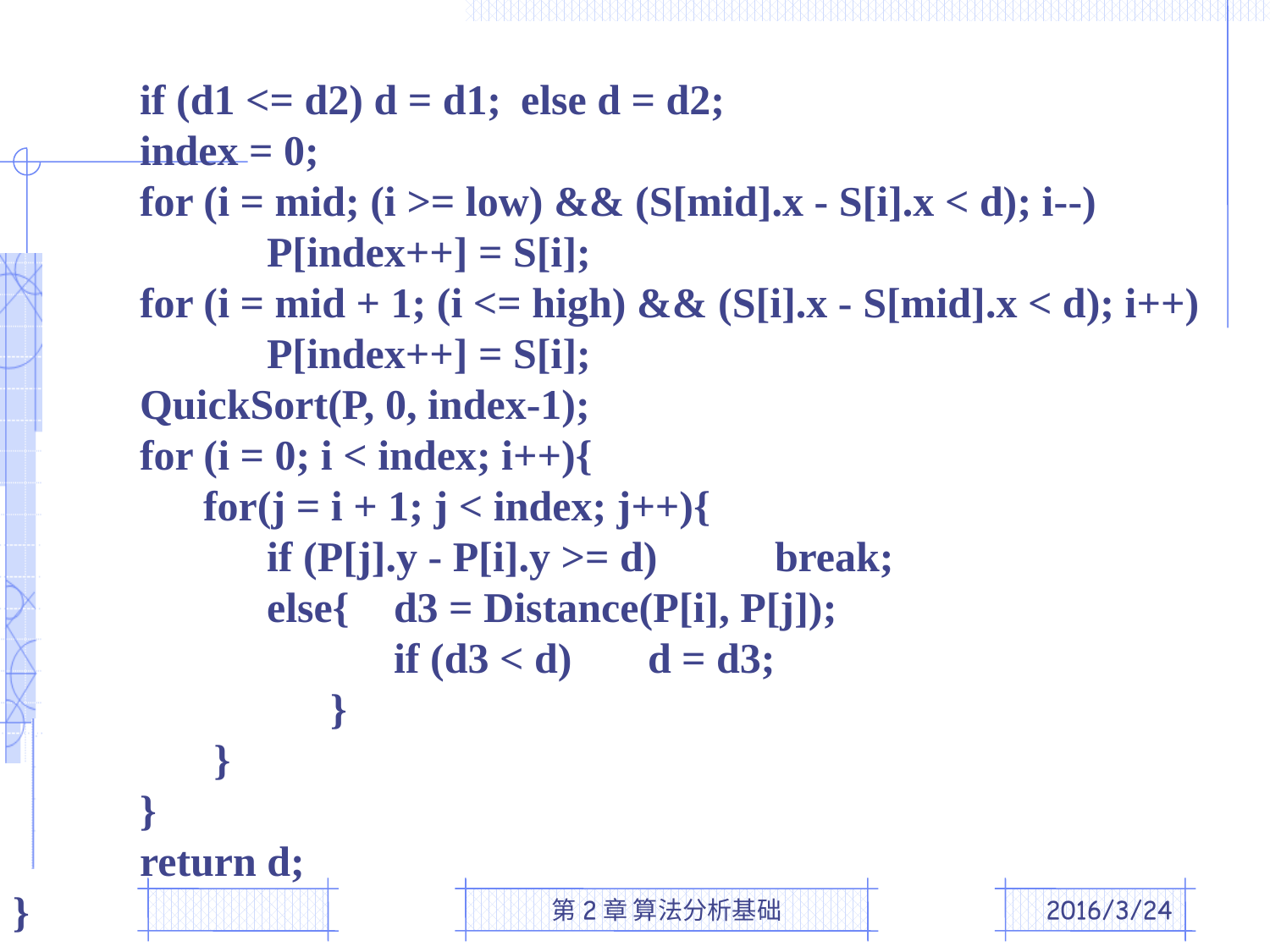

if (d1 <= d2) d = d1;	else d = d2;
	index = 0;
	for (i = mid; (i >= low) && (S[mid].x - S[i].x < d); i--)
		P[index++] = S[i];
	for (i = mid + 1; (i <= high) && (S[i].x - S[mid].x < d); i++)
		P[index++] = S[i];
	QuickSort(P, 0, index-1);
	for (i = 0; i < index; i++){
	      for(j = i + 1; j < index; j++){
		if (P[j].y - P[i].y >= d) 	break;
		else{	d3 = Distance(P[i], P[j]);
			if (d3 < d)	d = d3;
		      }
                   }
	}
	return d;
}
第2章 算法分析基础
2016/3/24